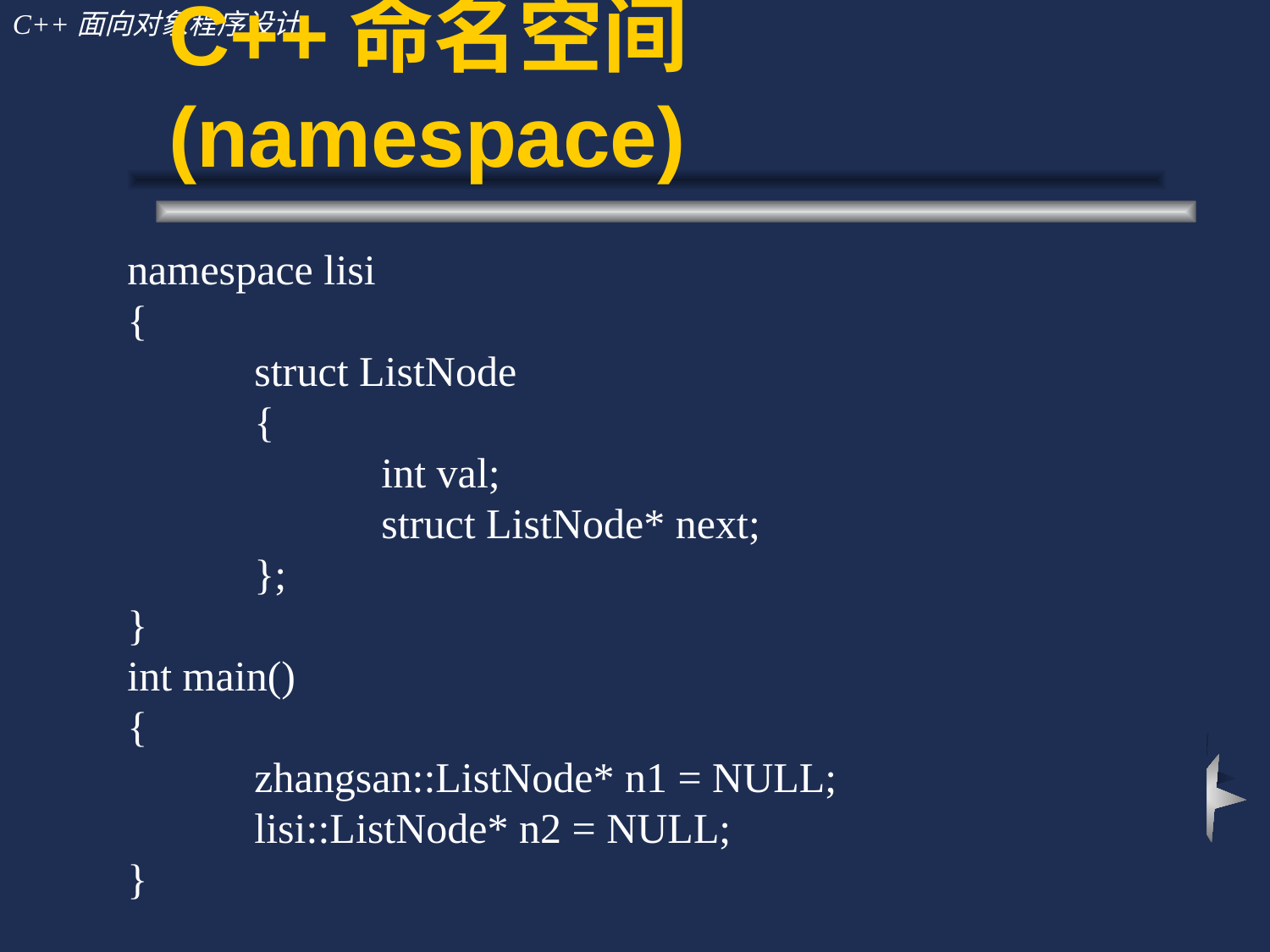

# C++命名空间(namespace)
namespace lisi
{
	struct ListNode
	{
		int val;
		struct ListNode* next;
	};
}
int main()
{
	zhangsan::ListNode* n1 = NULL;
	lisi::ListNode* n2 = NULL;
}
29